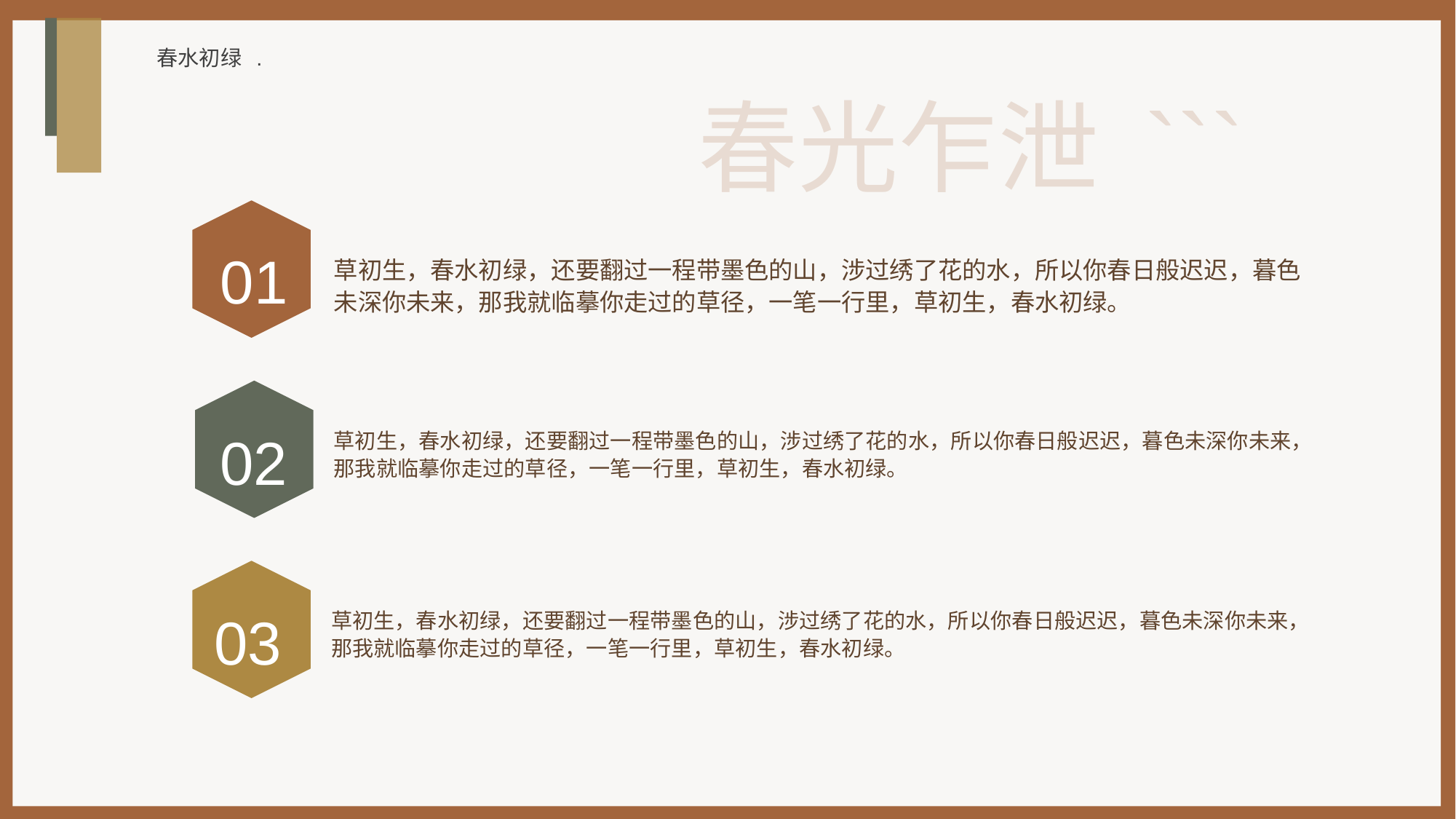

春水初绿  .
春光乍泄 ```

01
草初生，春水初绿，还要翻过一程带墨色的山，涉过绣了花的水，所以你春日般迟迟，暮色未深你未来，那我就临摹你走过的草径，一笔一行里，草初生，春水初绿。

02
草初生，春水初绿，还要翻过一程带墨色的山，涉过绣了花的水，所以你春日般迟迟，暮色未深你未来，那我就临摹你走过的草径，一笔一行里，草初生，春水初绿。

03
草初生，春水初绿，还要翻过一程带墨色的山，涉过绣了花的水，所以你春日般迟迟，暮色未深你未来，那我就临摹你走过的草径，一笔一行里，草初生，春水初绿。